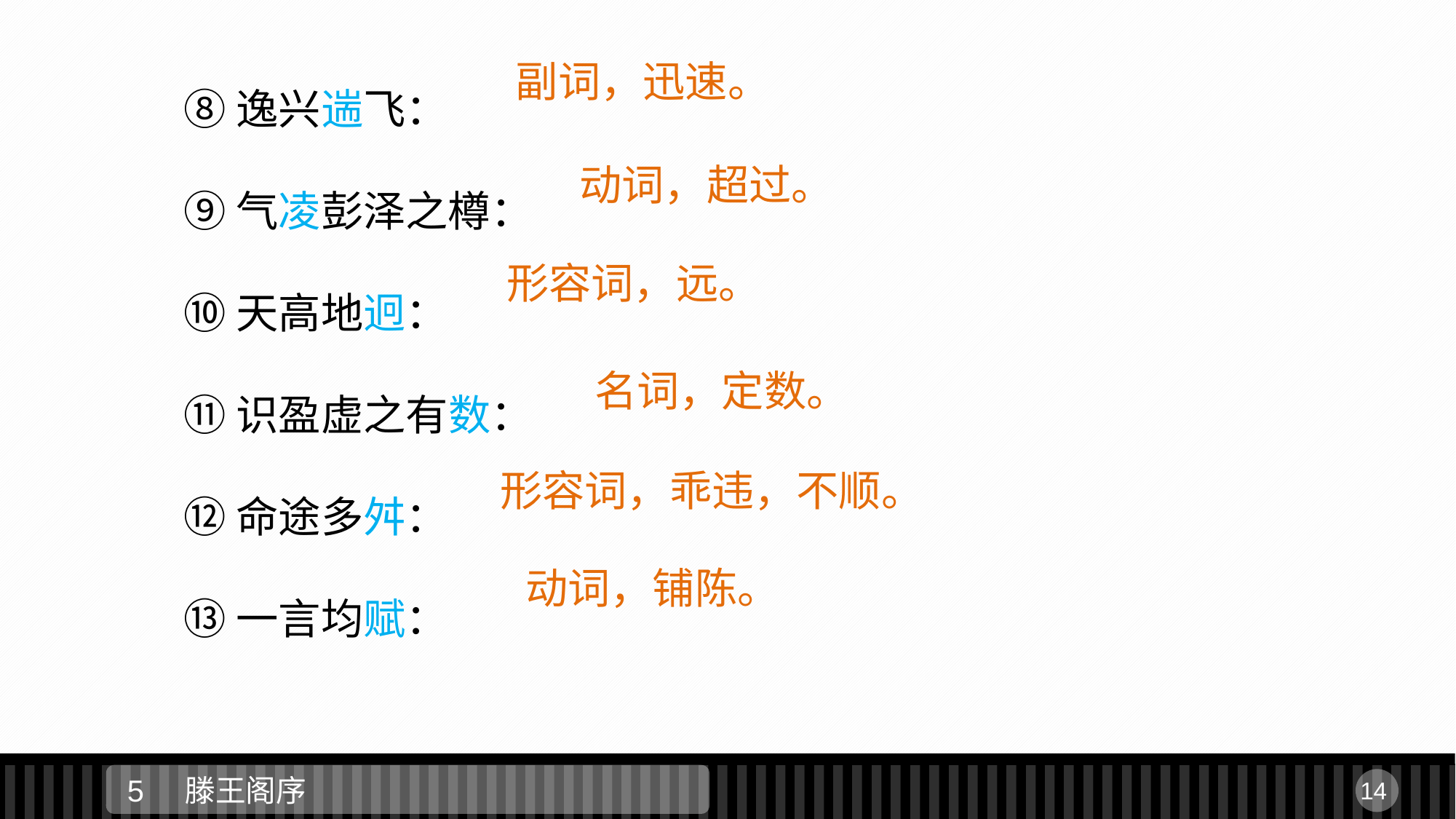

⑧逸兴遄飞：
⑨气凌彭泽之樽：
⑩天高地迥：
⑪识盈虚之有数：
⑫命途多舛：
⑬一言均赋：
副词，迅速。
动词，超过。
形容词，远。
名词，定数。
形容词，乖违，不顺。
动词，铺陈。